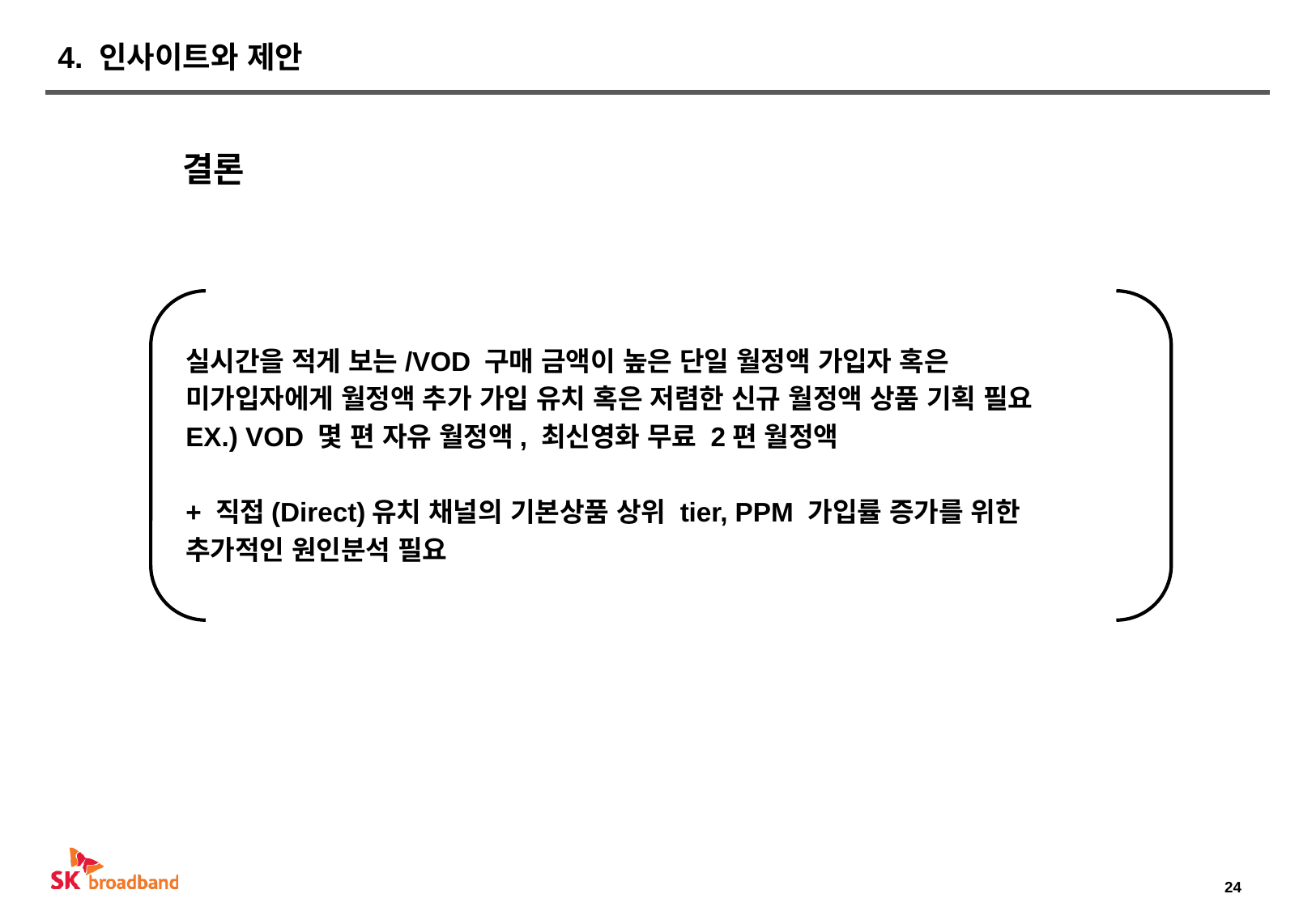

# 4. 인사이트와 제안
결론

실시간을 적게 보는/VOD 구매 금액이 높은 단일 월정액 가입자 혹은
미가입자에게 월정액 추가 가입 유치 혹은 저렴한 신규 월정액 상품 기획 필요
EX.) VOD 몇 편 자유 월정액, 최신영화 무료 2편 월정액

+ 직접(Direct)유치 채널의 기본상품 상위 tier, PPM 가입률 증가를 위한
추가적인 원인분석 필요